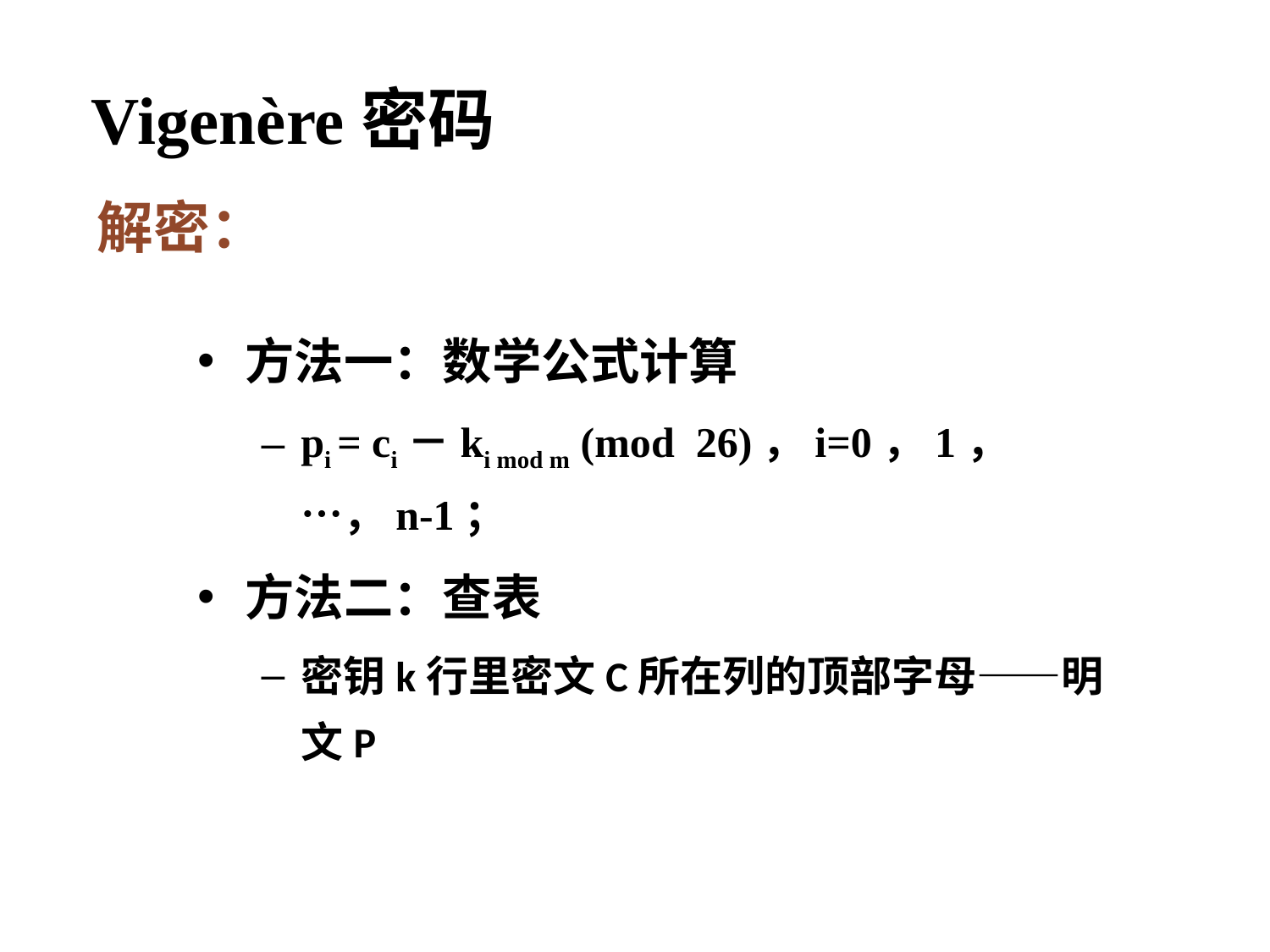

# Vigenère密码
解密：
方法一：数学公式计算
pi = ci－ki mod m (mod  26)，i=0，1，…，n-1；
方法二：查表
密钥k行里密文C所在列的顶部字母——明文P